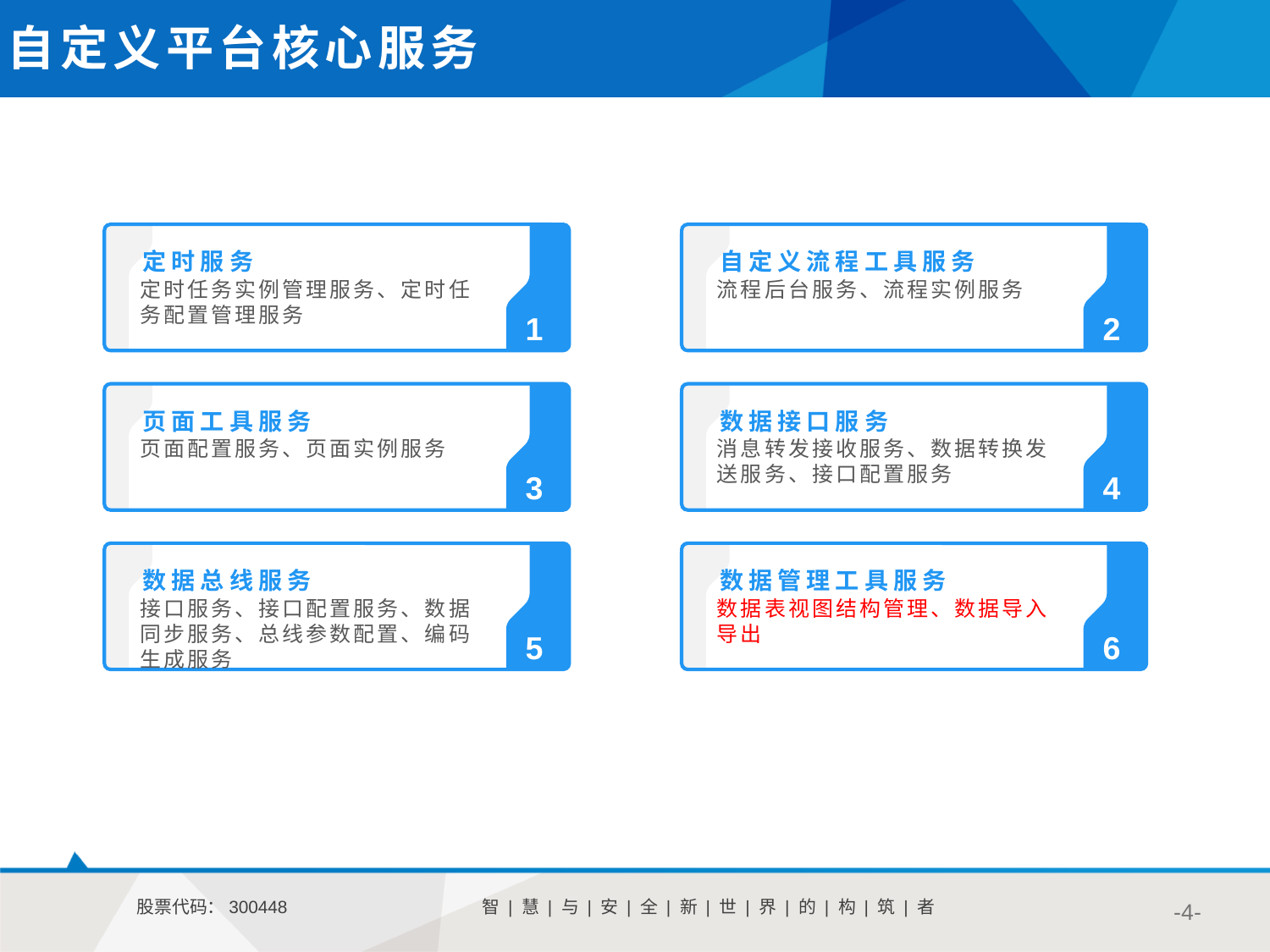

自定义平台核心服务

定时服务
自定义流程工具服务
定时任务实例管理服务、定时任务配置管理服务
流程后台服务、流程实例服务
1
2

页面工具服务
数据接口服务
页面配置服务、页面实例服务
消息转发接收服务、数据转换发送服务、接口配置服务
3
4

数据总线服务
数据管理工具服务
接口服务、接口配置服务、数据同步服务、总线参数配置、编码生成服务
数据表视图结构管理、数据导入导出
5
6